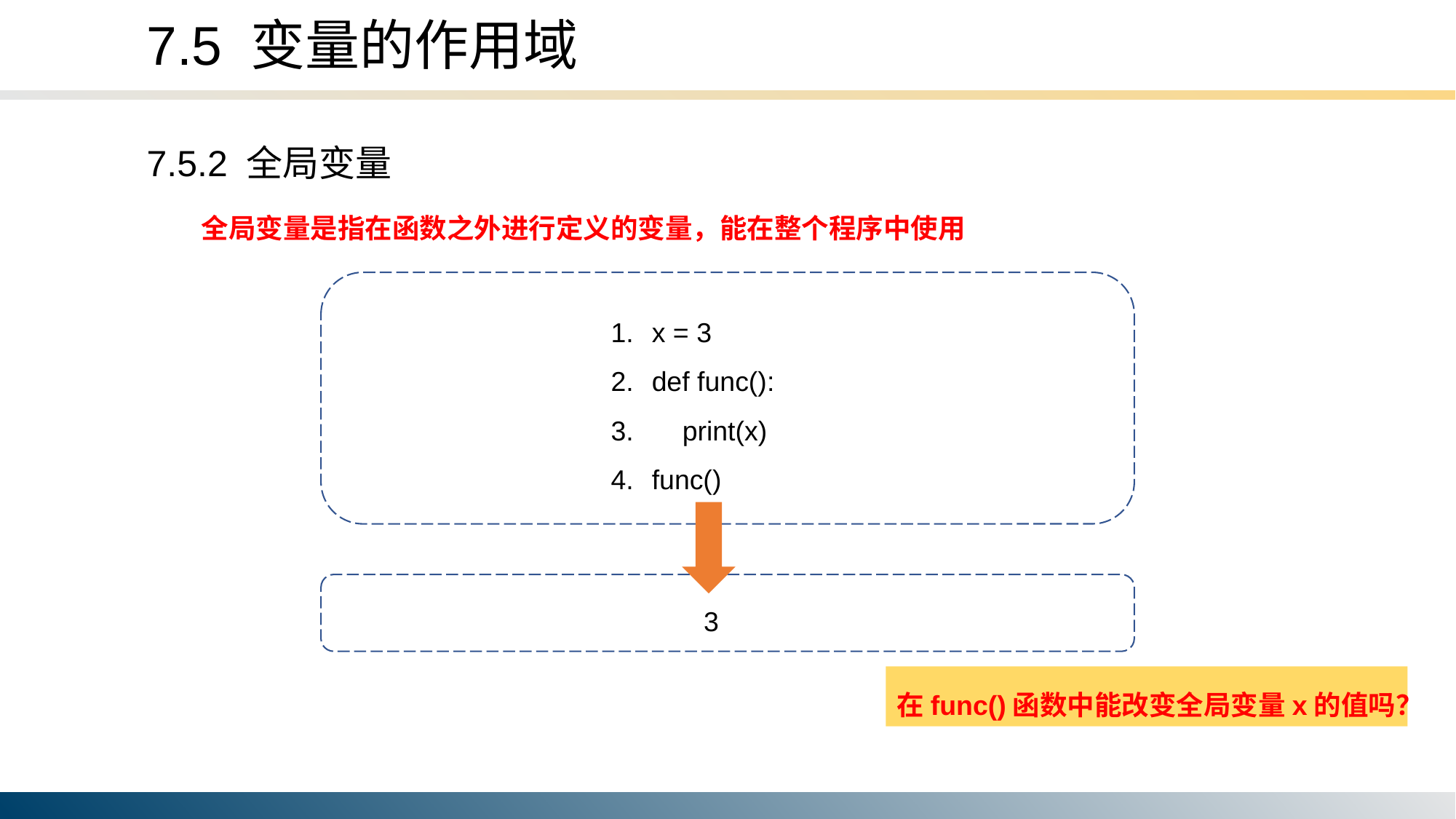

7.5 变量的作用域
7.5.2 全局变量
全局变量是指在函数之外进行定义的变量，能在整个程序中使用

x = 3
def func():
    print(x)
func()

3
在func()函数中能改变全局变量x的值吗？